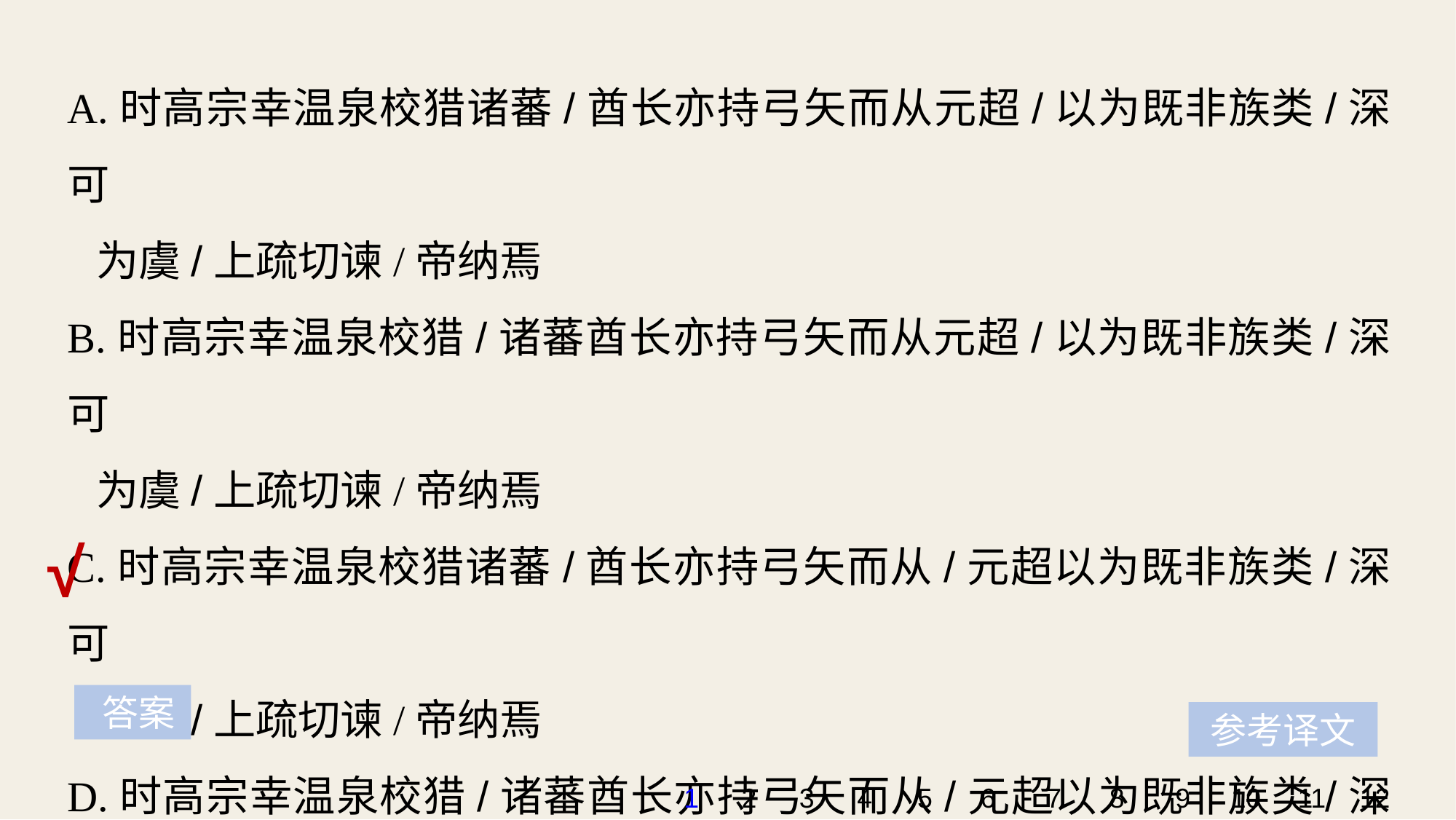

A.时高宗幸温泉校猎诸蕃/酋长亦持弓矢而从元超/以为既非族类/深可
  为虞/上疏切谏/帝纳焉
B.时高宗幸温泉校猎/诸蕃酋长亦持弓矢而从元超/以为既非族类/深可
  为虞/上疏切谏/帝纳焉
C.时高宗幸温泉校猎诸蕃/酋长亦持弓矢而从/元超以为既非族类/深可
  为虞/上疏切谏/帝纳焉
D.时高宗幸温泉校猎/诸蕃酋长亦持弓矢而从/元超以为既非族类/深可
  为虞/上疏切谏/帝纳焉
√
 答案
参考译文
1
2
3
4
5
6
7
8
9
10
11
12